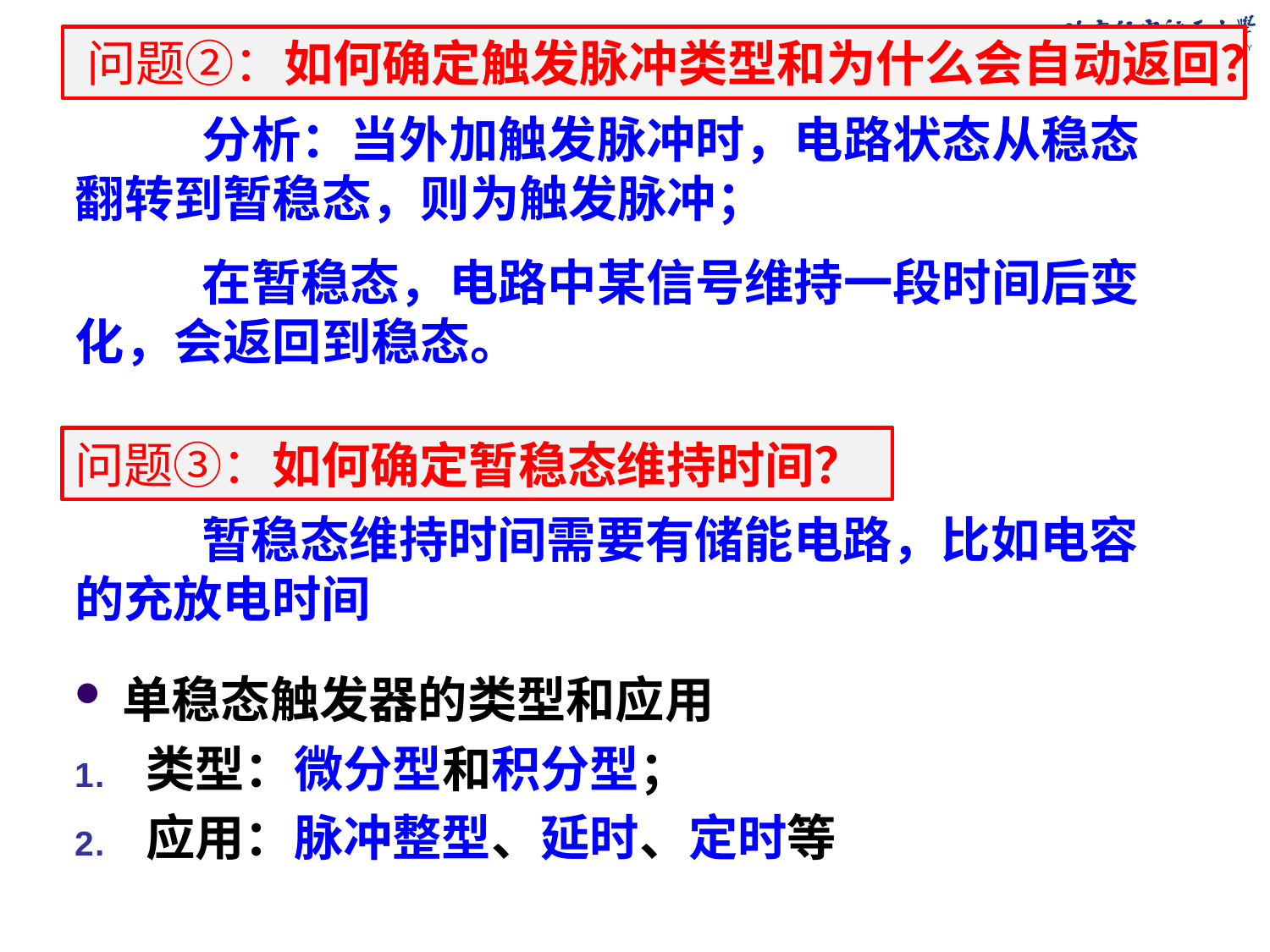

问题②：如何确定触发脉冲类型和为什么会自动返回？
	分析：当外加触发脉冲时，电路状态从稳态翻转到暂稳态，则为触发脉冲；
   	在暂稳态，电路中某信号维持一段时间后变化，会返回到稳态。
问题③：如何确定暂稳态维持时间？
	暂稳态维持时间需要有储能电路，比如电容的充放电时间
单稳态触发器的类型和应用
类型：微分型和积分型；
应用：脉冲整型、延时、定时等